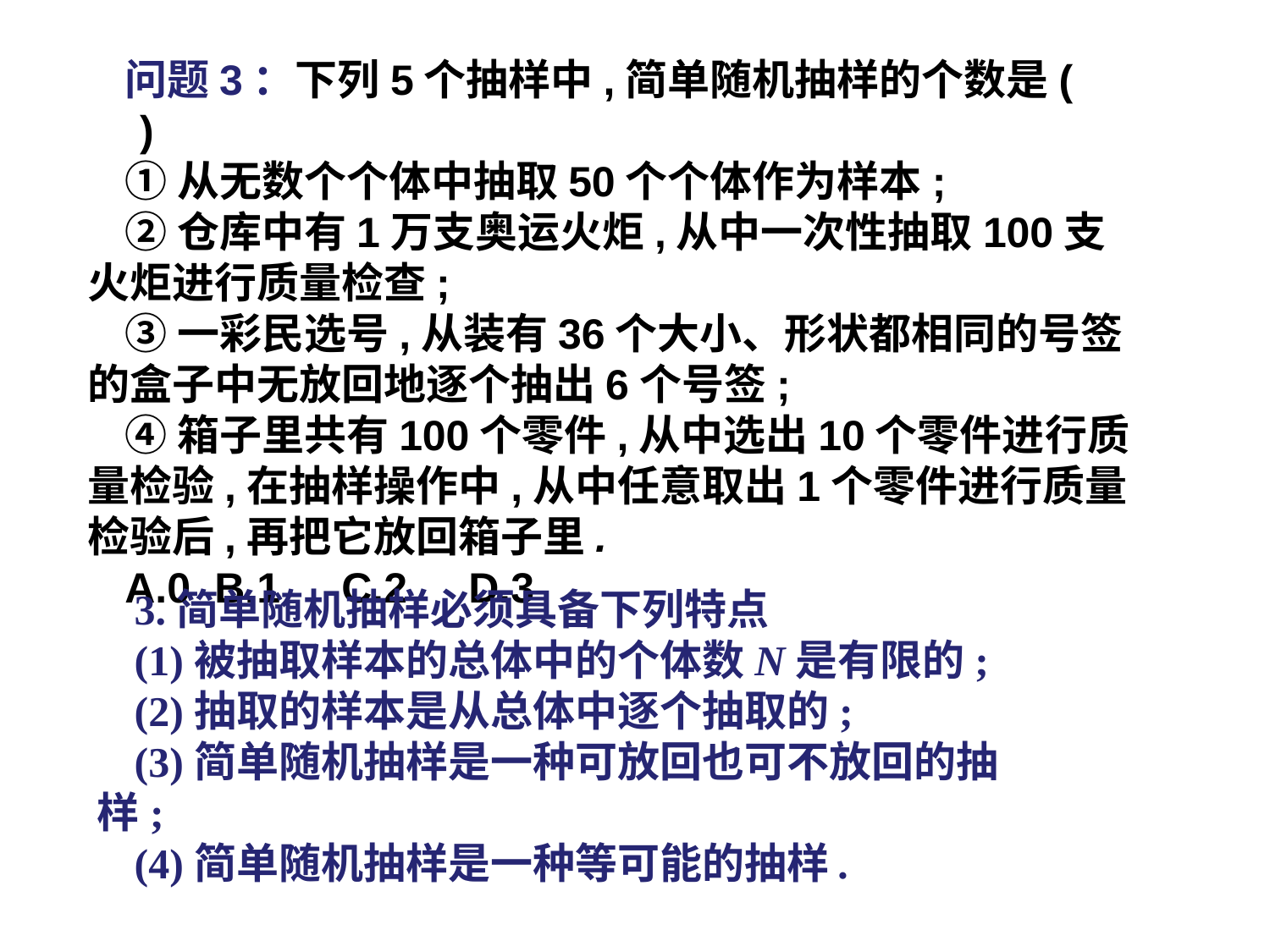

问题3：下列5个抽样中,简单随机抽样的个数是(　　)
①从无数个个体中抽取50个个体作为样本;
②仓库中有1万支奥运火炬,从中一次性抽取100支火炬进行质量检查;
③一彩民选号,从装有36个大小、形状都相同的号签的盒子中无放回地逐个抽出6个号签;
④箱子里共有100个零件,从中选出10个零件进行质量检验,在抽样操作中,从中任意取出1个零件进行质量检验后,再把它放回箱子里.
A.0	B.1	C.2	D.3
3.简单随机抽样必须具备下列特点
(1)被抽取样本的总体中的个体数N是有限的;
(2)抽取的样本是从总体中逐个抽取的;
(3)简单随机抽样是一种可放回也可不放回的抽样;
(4)简单随机抽样是一种等可能的抽样.